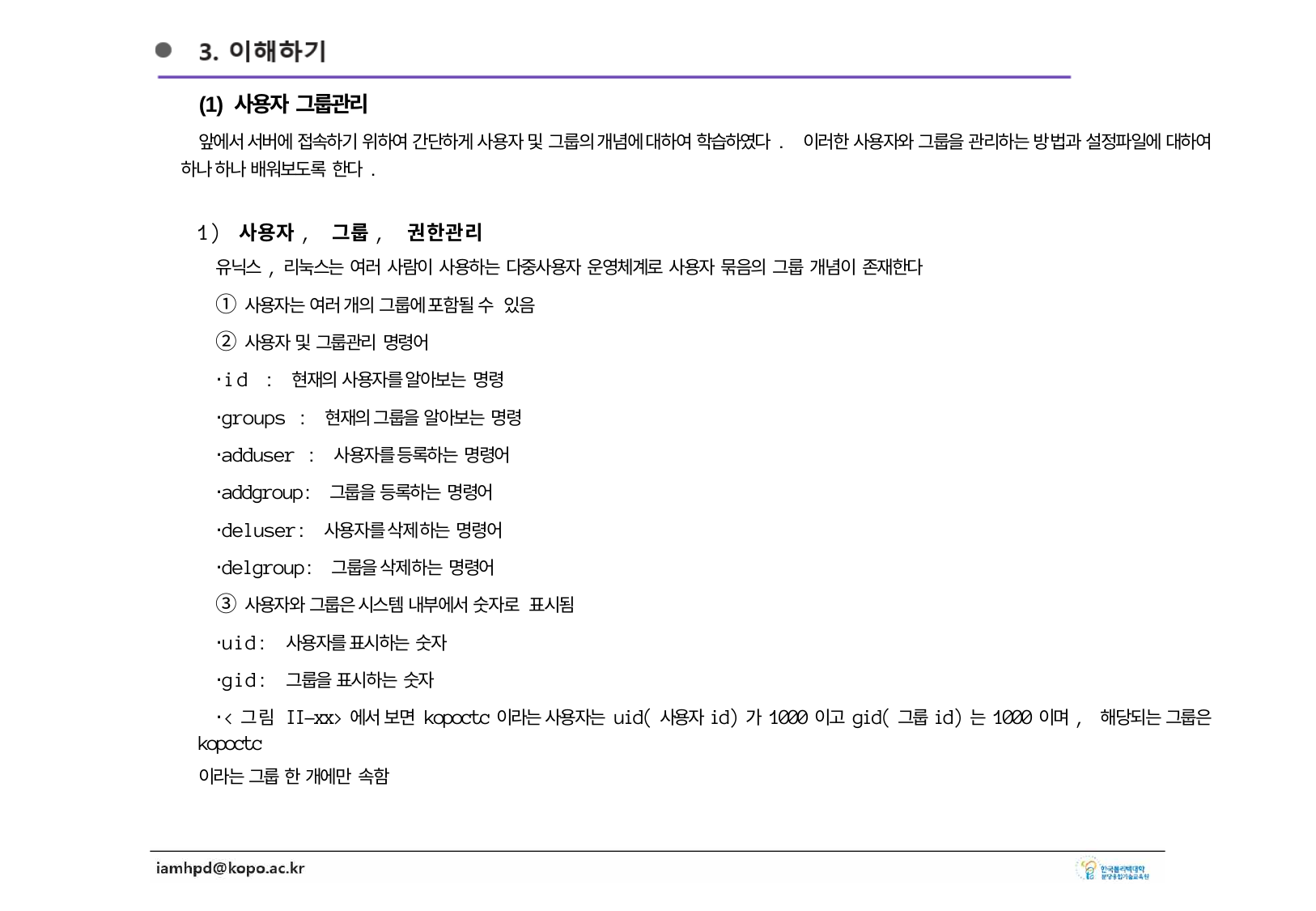

(1) 사용자 그룹관리
앞에서 서버에 접속하기 위하여 간단하게 사용자 및 그룹의 개념에 대하여 학습하였다. 이러한 사용자와 그룹을 관리하는 방법과 설정파일에 대하여 하나 하나 배워보도록 한다.

1) 사용자, 그룹, 권한관리
유닉스,리눅스는 여러 사람이 사용하는 다중사용자 운영체계로 사용자 묶음의 그룹 개념이 존재한다
① 사용자는 여러 개의 그룹에 포함될 수 있음
② 사용자 및 그룹관리 명령어
∙id : 현재의 사용자를 알아보는 명령
∙groups : 현재의 그룹을 알아보는 명령
∙adduser : 사용자를 등록하는 명령어
∙addgroup: 그룹을 등록하는 명령어
∙deluser: 사용자를 삭제하는 명령어
∙delgroup: 그룹을 삭제하는 명령어
③ 사용자와 그룹은 시스템 내부에서 숫자로 표시됨
∙uid: 사용자를 표시하는 숫자
∙gid: 그룹을 표시하는 숫자
∙<그림 II-xx>에서 보면 kopoctc이라는 사용자는 uid(사용자id)가 1000이고 gid(그룹id)는 1000이며, 해당되는 그룹은 kopoctc
이라는 그룹 한 개에만 속함